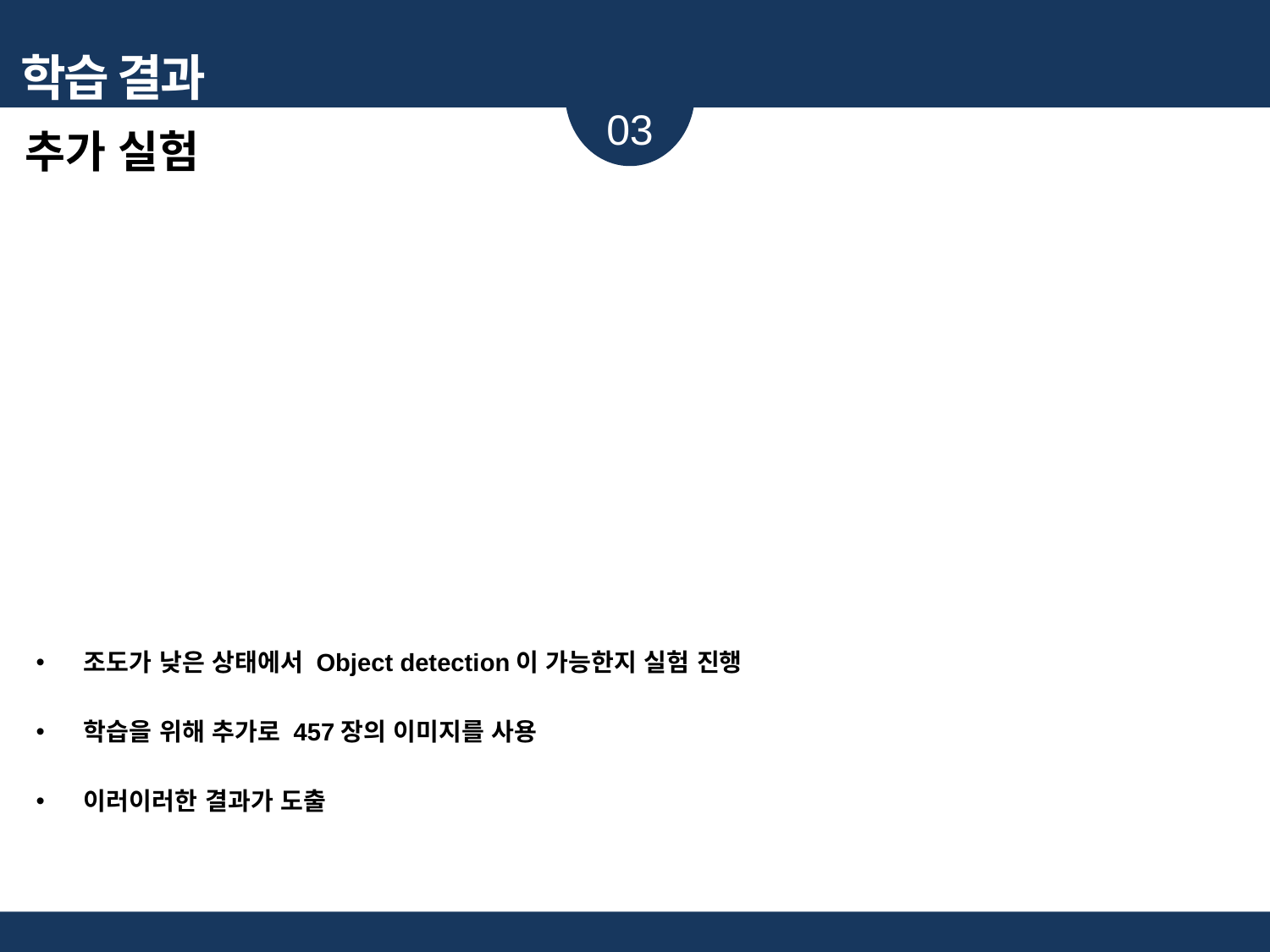

학습 결과
03

추가 실험
조도가 낮은 상태에서 Object detection이 가능한지 실험 진행

학습을 위해 추가로 457장의 이미지를 사용

이러이러한 결과가 도출